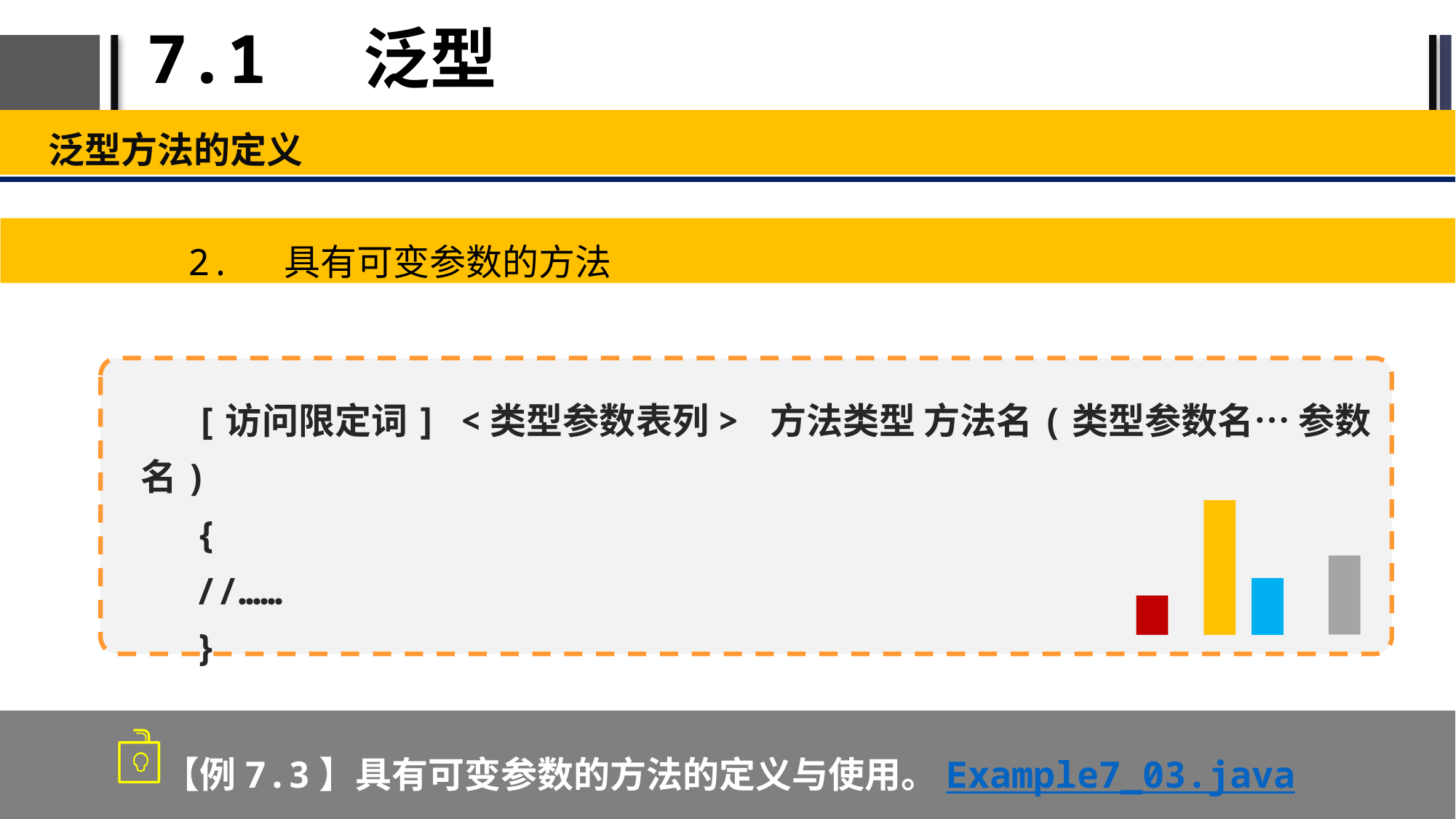

# 7.1  泛型

泛型方法的定义

2.  具有可变参数的方法

[访问限定词] <类型参数表列> 方法类型 方法名(类型参数名… 参数名)
{
//……
}

【例7.3】具有可变参数的方法的定义与使用。Example7_03.java